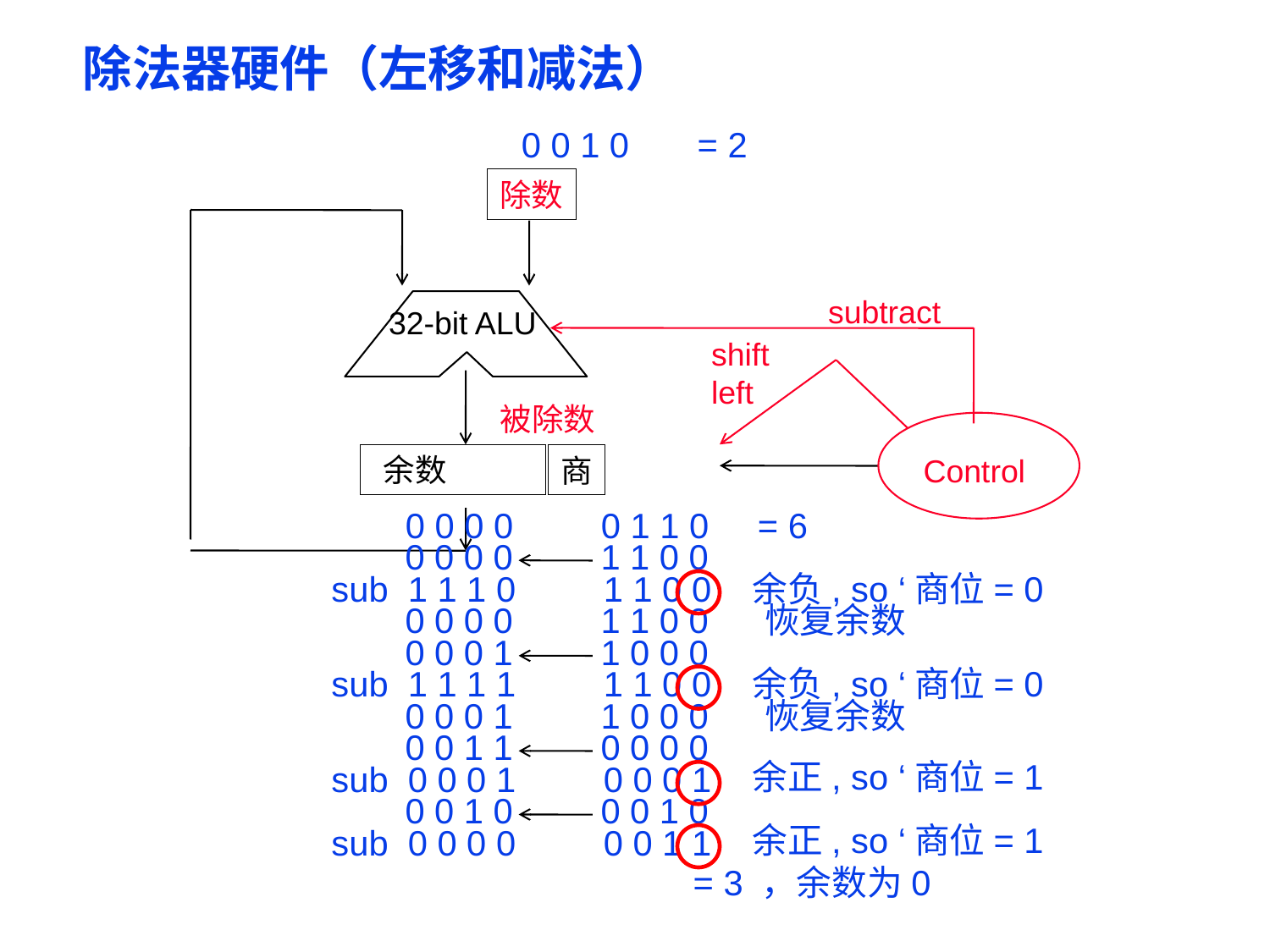

# 除法器硬件（左移和减法）
0 0 1 0       = 2
除数

subtract
32-bit ALU
shift
left
被除数

余数

商
Control
0 0 0 0         0 1 1 0     = 6
0 0 0 0         1 1 0 0
sub  1 1 1 0         1 1 0 0
余负, so ‘商位= 0

0 0 0 0         1 1 0 0
恢复余数
0 0 0 1         1 0 0 0
sub  1 1 1 1         1 1 0 0
余负, so ‘商位= 0

0 0 0 1         1 0 0 0
恢复余数
0 0 1 1         0 0 0 0
余正, so ‘商位= 1
sub  0 0 0 1         0 0 0 1

0 0 1 0         0 0 1 0
余正, so ‘商位= 1
sub  0 0 0 0         0 0 1 1

= 3 ，余数为0